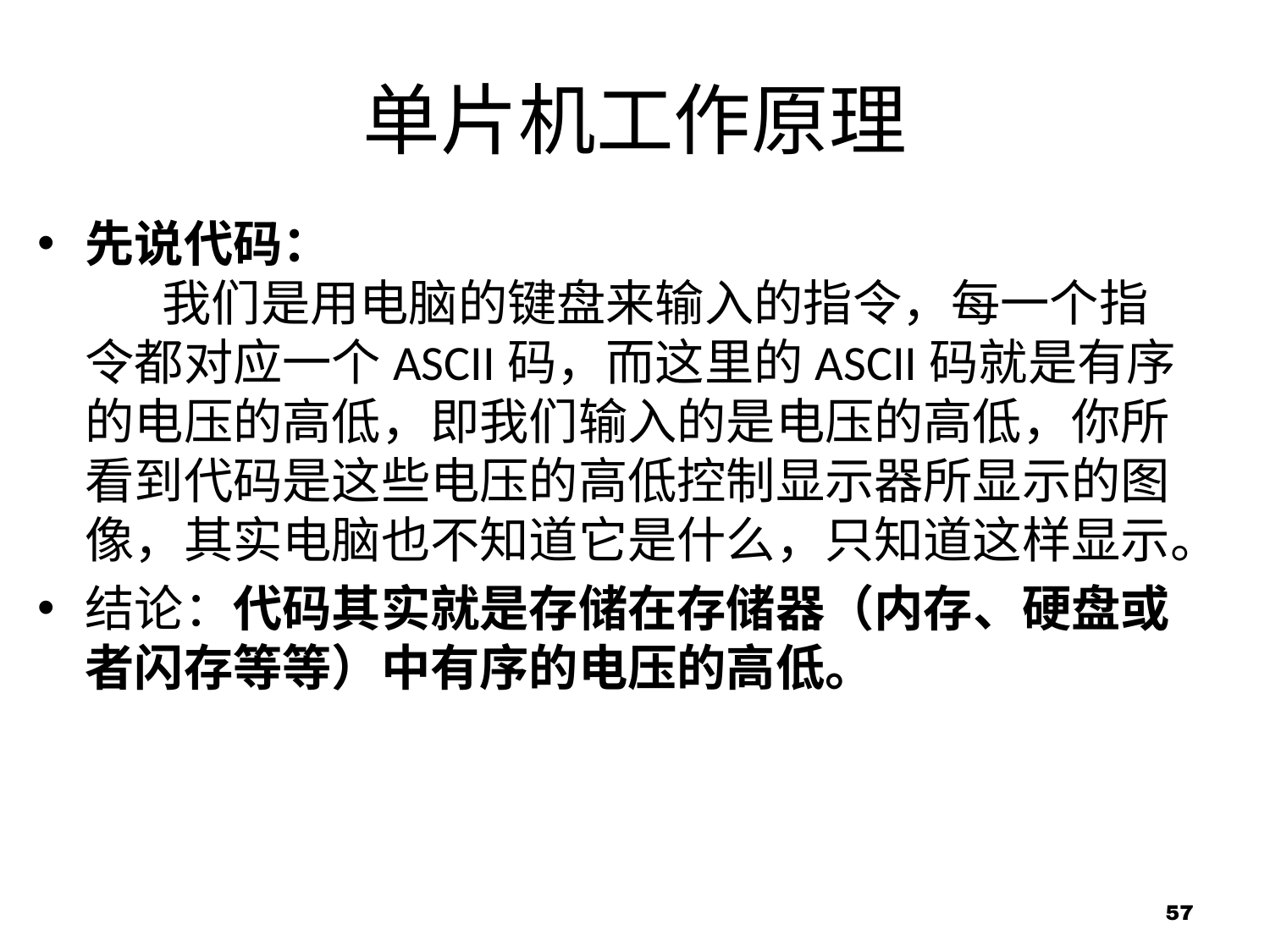

# 单片机工作原理
先说代码：
       我们是用电脑的键盘来输入的指令，每一个指令都对应一个ASCII码，而这里的ASCII码就是有序的电压的高低，即我们输入的是电压的高低，你所看到代码是这些电压的高低控制显示器所显示的图像，其实电脑也不知道它是什么，只知道这样显示。
结论：代码其实就是存储在存储器（内存、硬盘或者闪存等等）中有序的电压的高低。
57